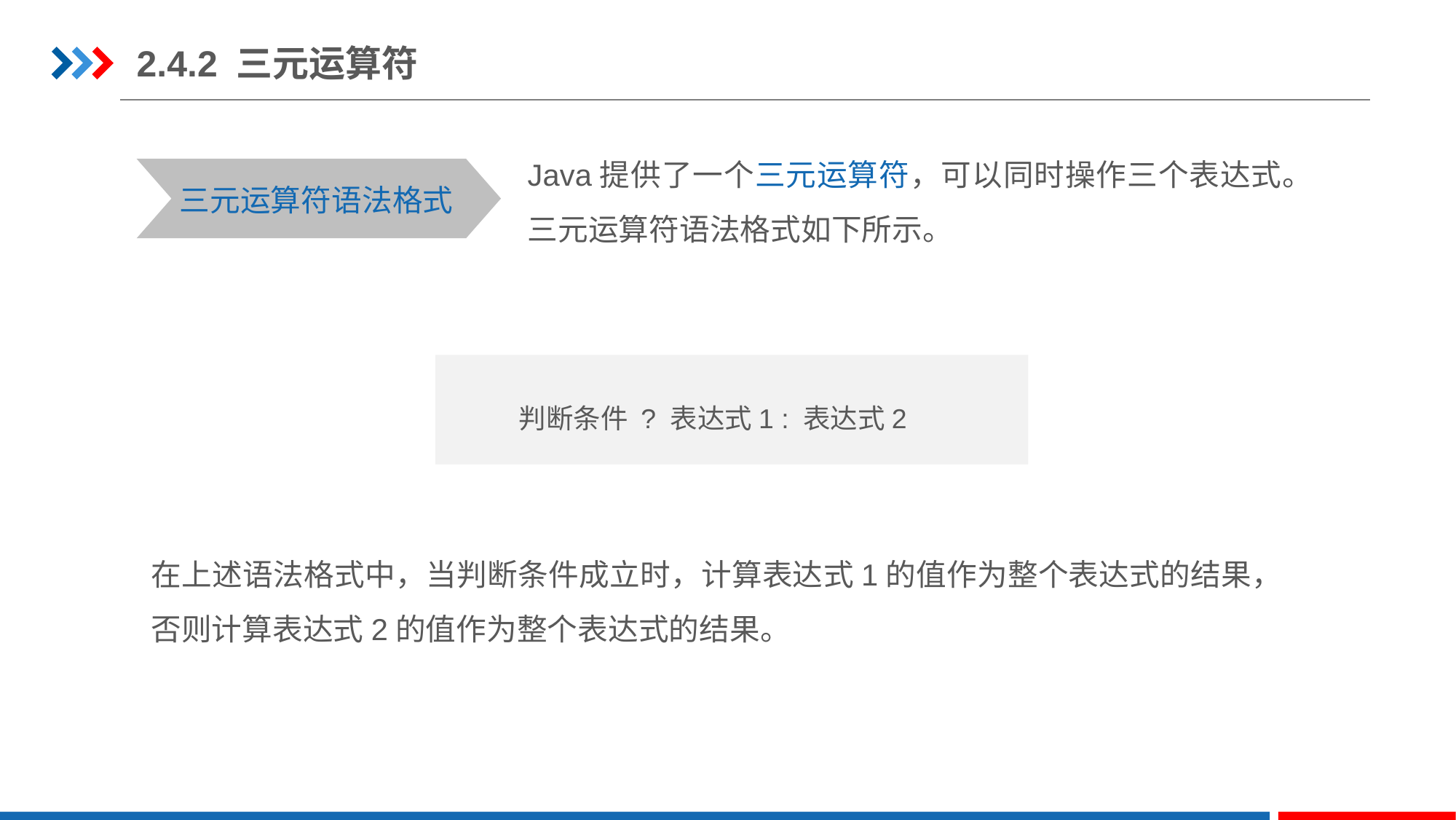

2.4.2 三元运算符
Java提供了一个三元运算符，可以同时操作三个表达式。
三元运算符语法格式如下所示。

三元运算符语法格式
判断条件 ? 表达式1 : 表达式2
在上述语法格式中，当判断条件成立时，计算表达式1的值作为整个表达式的结果，否则计算表达式2的值作为整个表达式的结果。